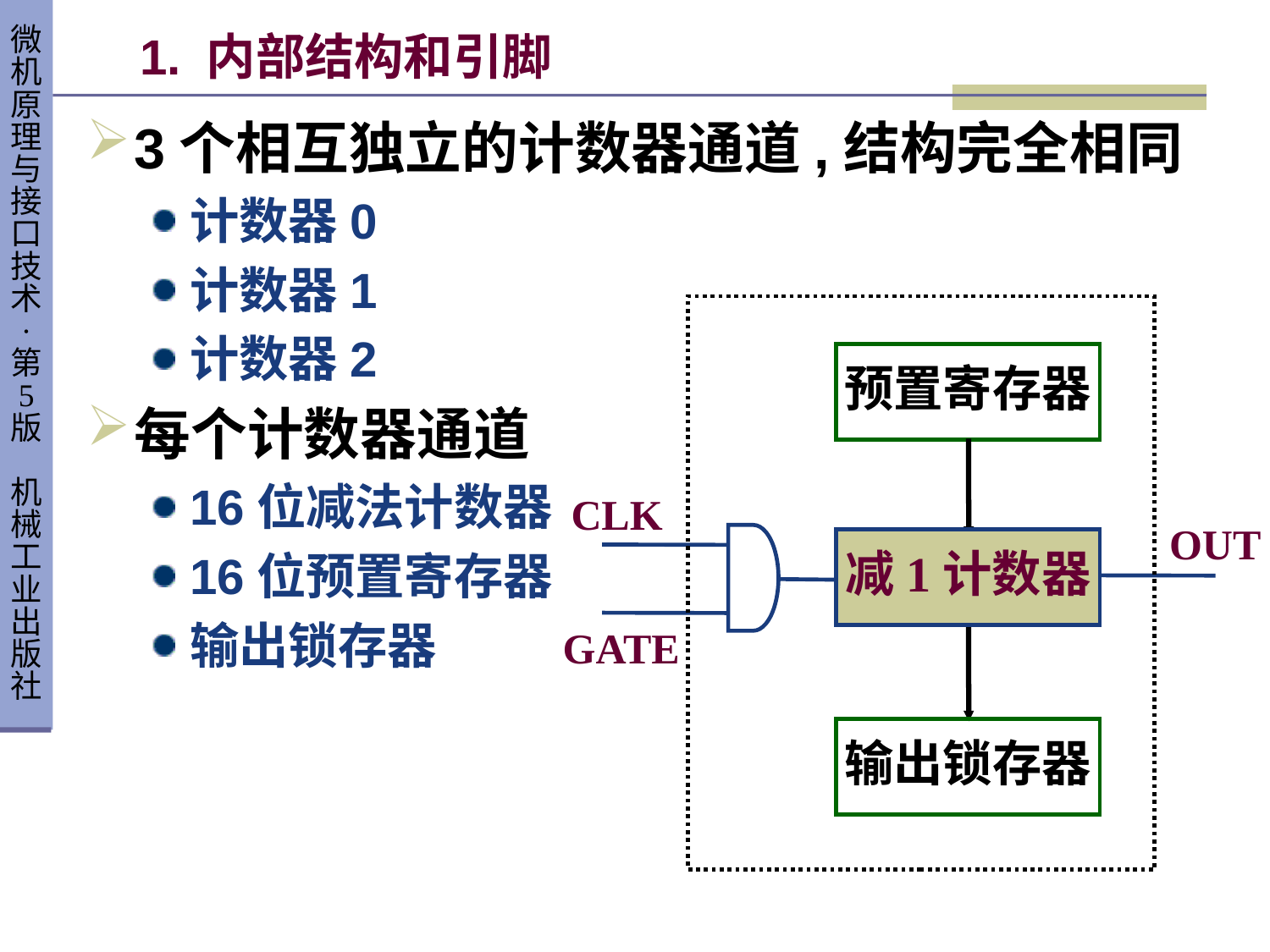

# 1. 内部结构和引脚
3个相互独立的计数器通道,结构完全相同
计数器0
计数器1
计数器2
每个计数器通道
16位减法计数器
16位预置寄存器
输出锁存器

预置寄存器

CLK
OUT
减1计数器

GATE

输出锁存器